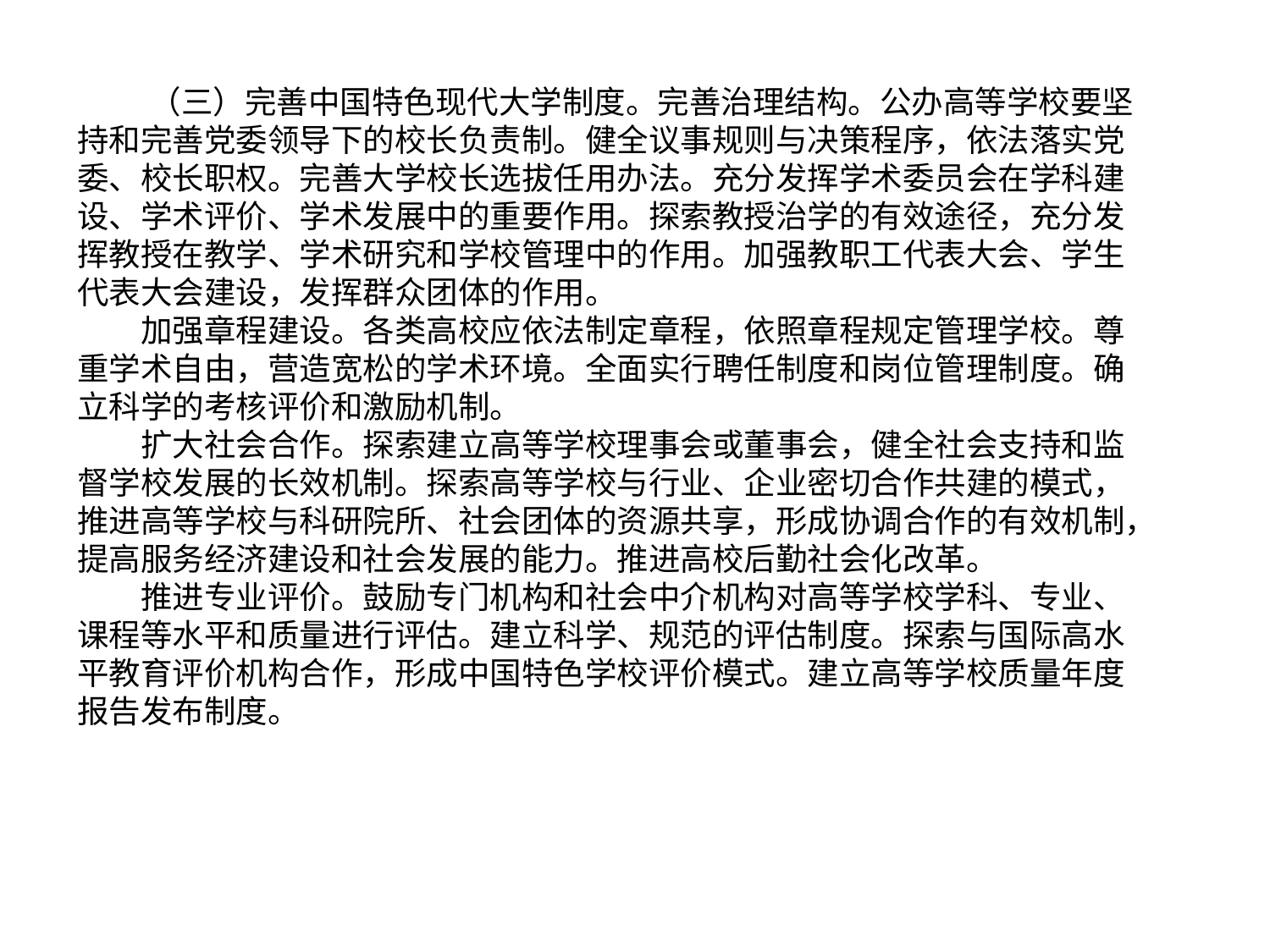

（三）完善中国特色现代大学制度。完善治理结构。公办高等学校要坚持和完善党委领导下的校长负责制。健全议事规则与决策程序，依法落实党委、校长职权。完善大学校长选拔任用办法。充分发挥学术委员会在学科建设、学术评价、学术发展中的重要作用。探索教授治学的有效途径，充分发挥教授在教学、学术研究和学校管理中的作用。加强教职工代表大会、学生代表大会建设，发挥群众团体的作用。
　　加强章程建设。各类高校应依法制定章程，依照章程规定管理学校。尊重学术自由，营造宽松的学术环境。全面实行聘任制度和岗位管理制度。确立科学的考核评价和激励机制。
　　扩大社会合作。探索建立高等学校理事会或董事会，健全社会支持和监督学校发展的长效机制。探索高等学校与行业、企业密切合作共建的模式，推进高等学校与科研院所、社会团体的资源共享，形成协调合作的有效机制，提高服务经济建设和社会发展的能力。推进高校后勤社会化改革。
　　推进专业评价。鼓励专门机构和社会中介机构对高等学校学科、专业、课程等水平和质量进行评估。建立科学、规范的评估制度。探索与国际高水平教育评价机构合作，形成中国特色学校评价模式。建立高等学校质量年度报告发布制度。